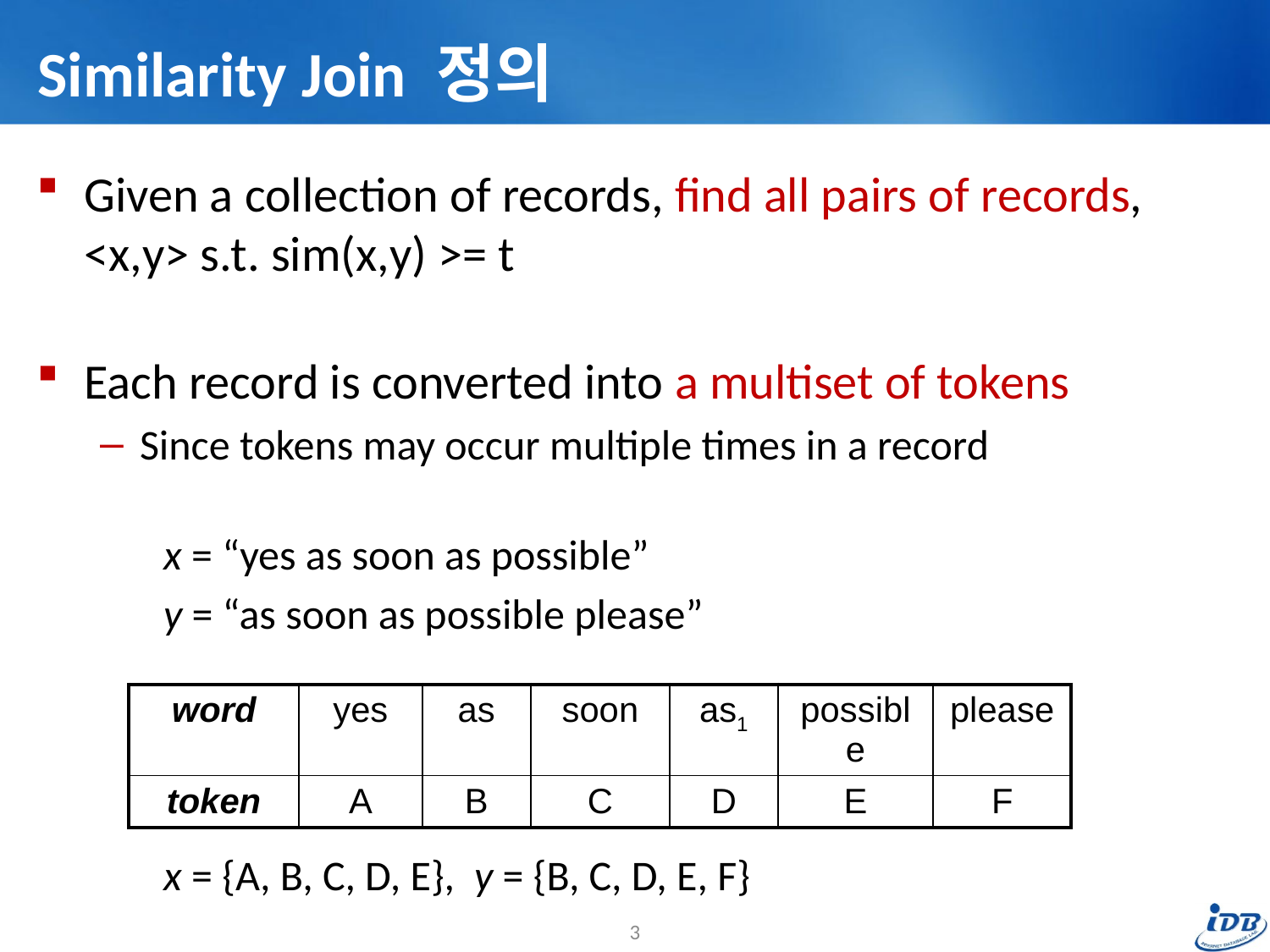

# Similarity Join 정의
Given a collection of records, find all pairs of records,
<x,y> s.t. sim(x,y) >= t
Each record is converted into a multiset of tokens
Since tokens may occur multiple times in a record
x = “yes as soon as possible”
y = “as soon as possible please”

x = {A, B, C, D, E},  y = {B, C, D, E, F}
| word | yes | as | soon | as1 | possible | please |
| --- | --- | --- | --- | --- | --- | --- |
| token | A | B | C | D | E | F |
3